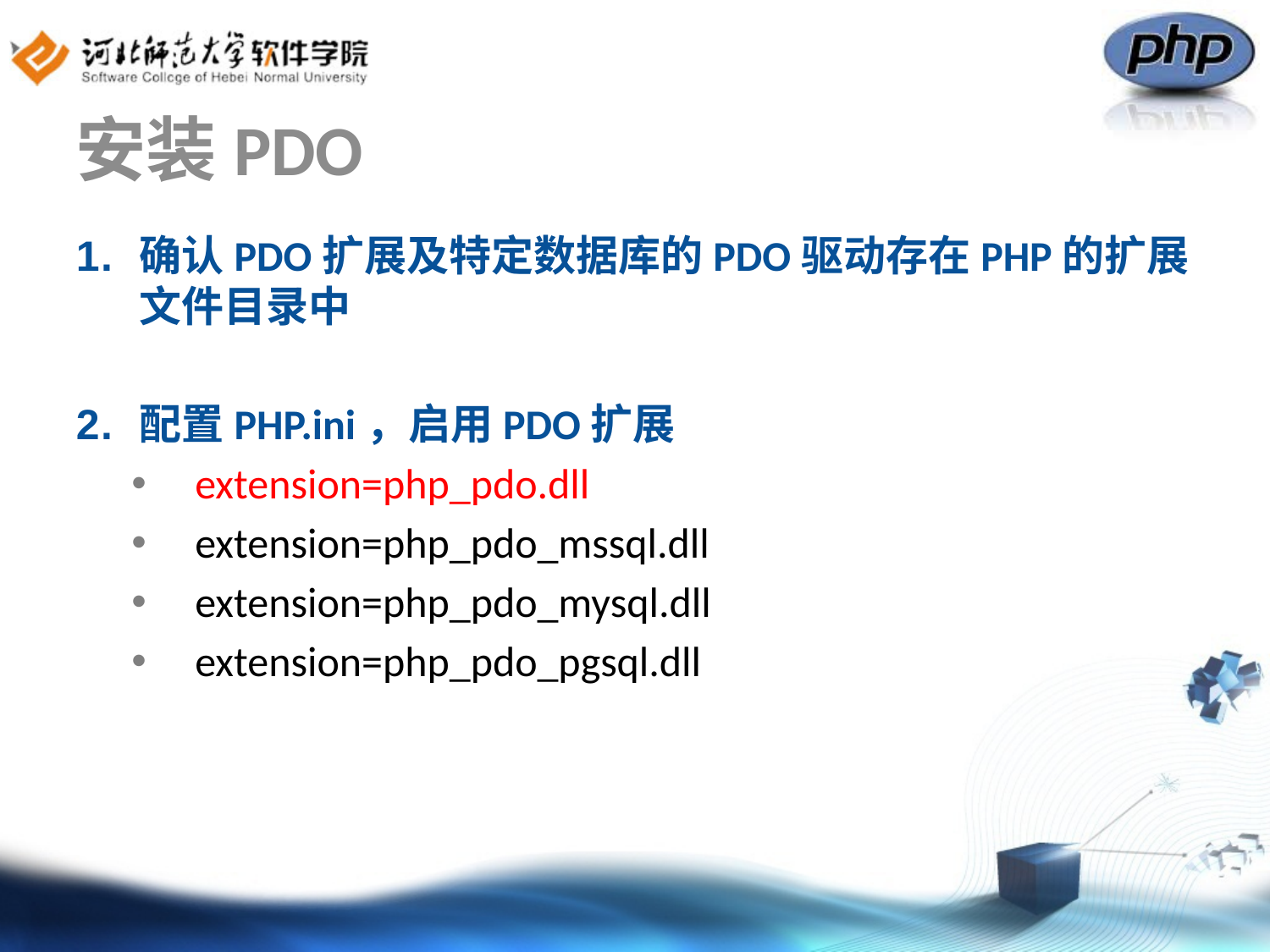

# 安装PDO
确认PDO扩展及特定数据库的PDO驱动存在PHP的扩展文件目录中

配置PHP.ini，启用PDO扩展
extension=php_pdo.dll
extension=php_pdo_mssql.dll
extension=php_pdo_mysql.dll
extension=php_pdo_pgsql.dll